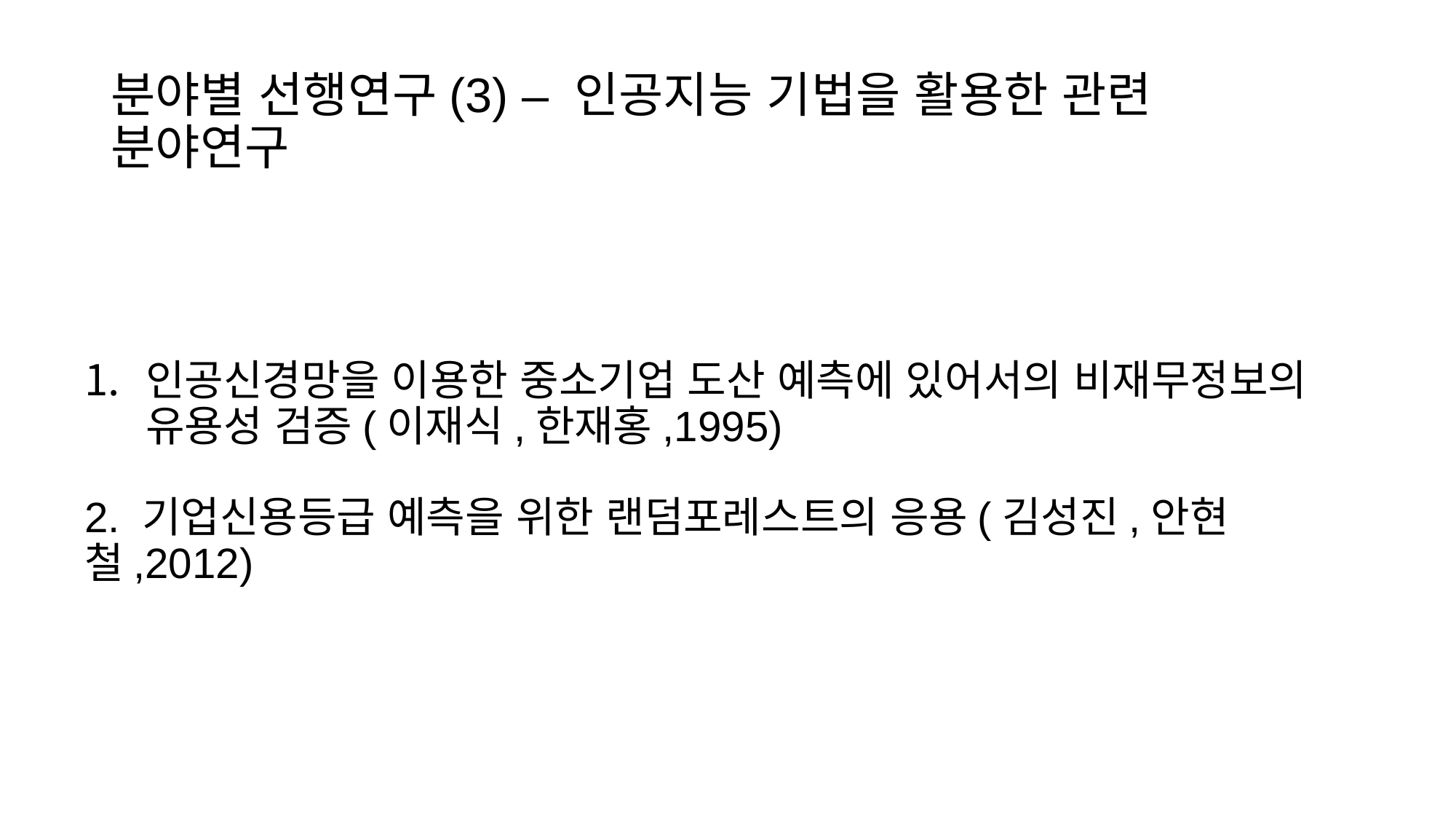

# 분야별 선행연구(3) – 인공지능 기법을 활용한 관련 분야연구
인공신경망을 이용한 중소기업 도산 예측에 있어서의 비재무정보의 유용성 검증(이재식,한재홍,1995)

2. 기업신용등급 예측을 위한 랜덤포레스트의 응용(김성진,안현철,2012)